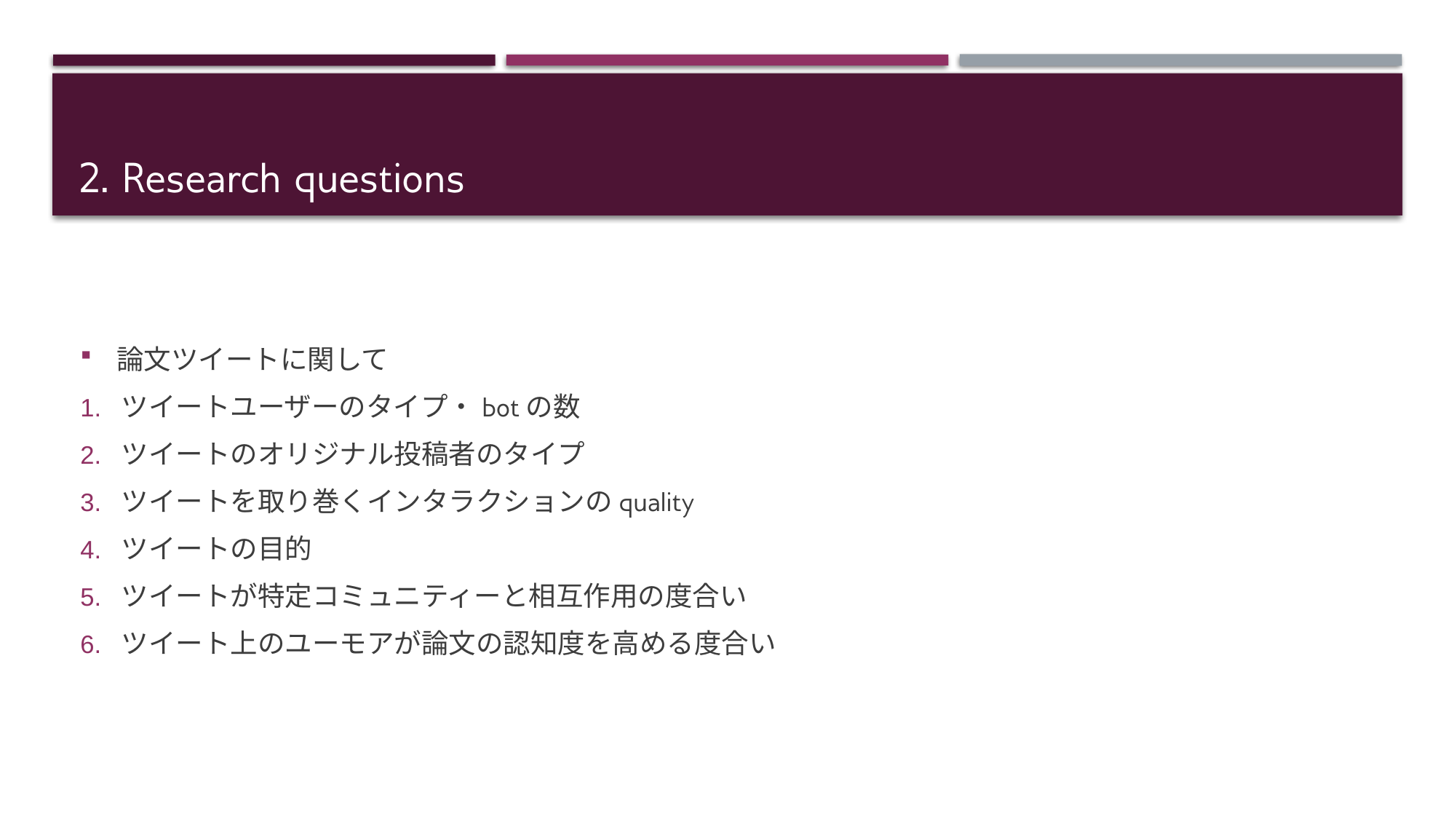

2. Research questions
論文ツイートに関して
ツイートユーザーのタイプ・botの数
ツイートのオリジナル投稿者のタイプ
ツイートを取り巻くインタラクションのquality
ツイートの目的
ツイートが特定コミュニティーと相互作用の度合い
ツイート上のユーモアが論文の認知度を高める度合い